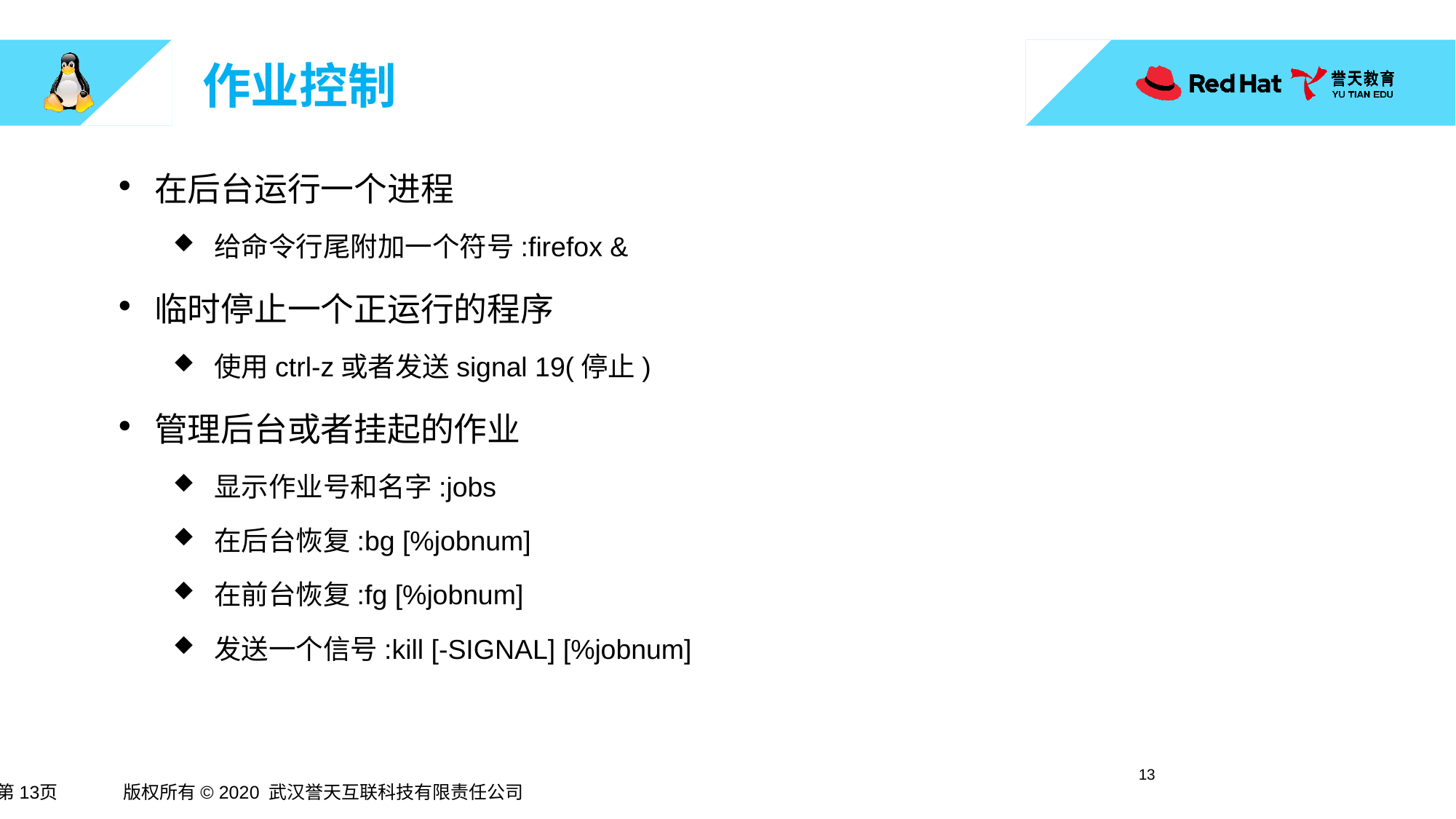

# 作业控制
在后台运行一个进程
给命令行尾附加一个符号:firefox &
临时停止一个正运行的程序
使用ctrl-z或者发送signal 19(停止)
管理后台或者挂起的作业
显示作业号和名字:jobs
在后台恢复:bg [%jobnum]
在前台恢复:fg [%jobnum]
发送一个信号:kill [-SIGNAL] [%jobnum]

13